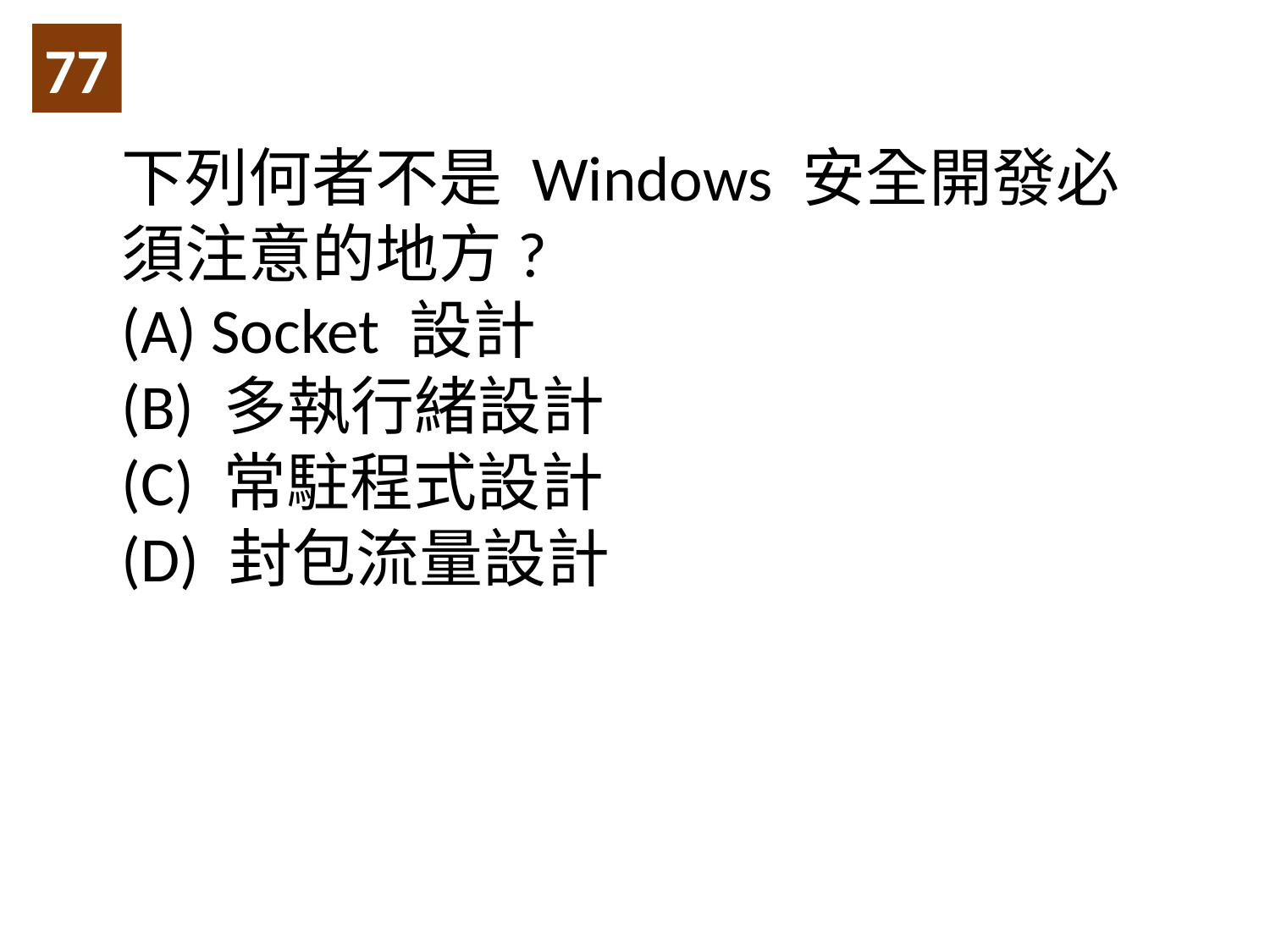

77
下列何者不是 Windows 安全開發必須注意的地方?
(A) Socket 設計
(B) 多執行緒設計
(C) 常駐程式設計
(D) 封包流量設計